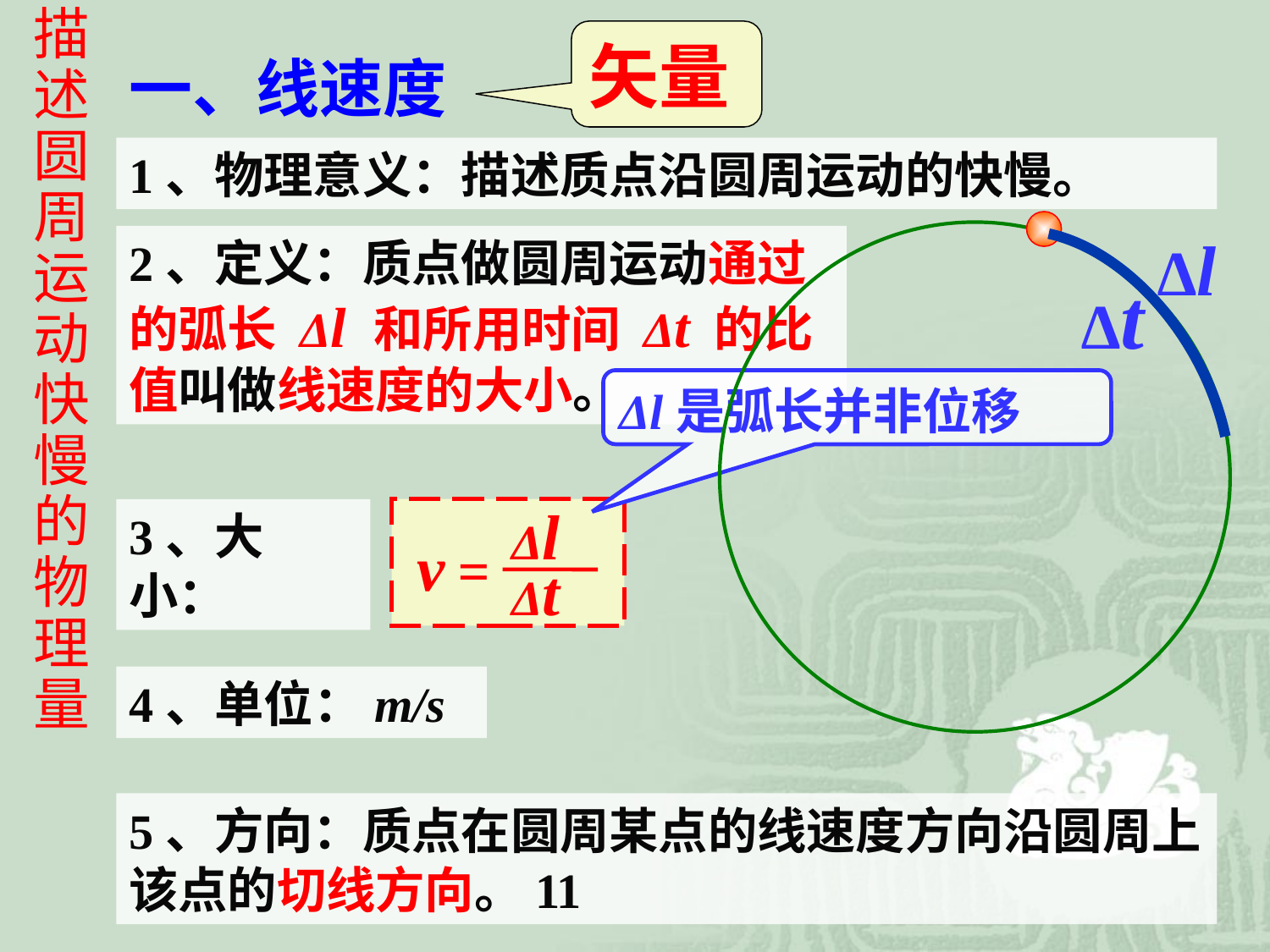

描述圆周运动快慢的物理量
矢量
一、线速度
1、物理意义：描述质点沿圆周运动的快慢。

∆l

2、定义：质点做圆周运动通过的弧长 Δl 和所用时间 Δt 的比值叫做线速度的大小。
∆t

Δl是弧长并非位移
Δl
v =
Δt

3、大小：
4、单位：m/s
5、方向：质点在圆周某点的线速度方向沿圆周上该点的切线方向。11